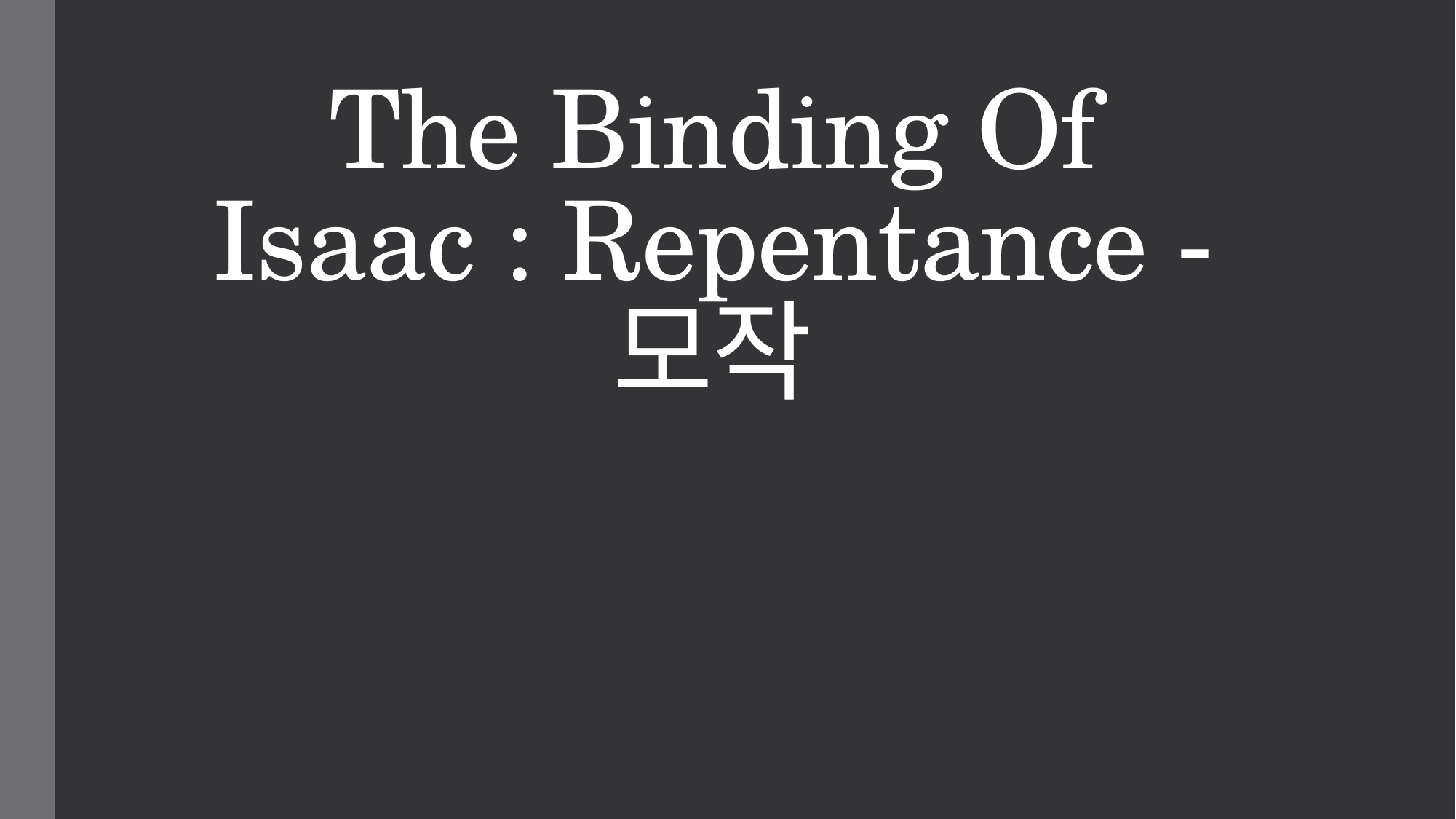

# The Binding Of Isaac : Repentance - 모작